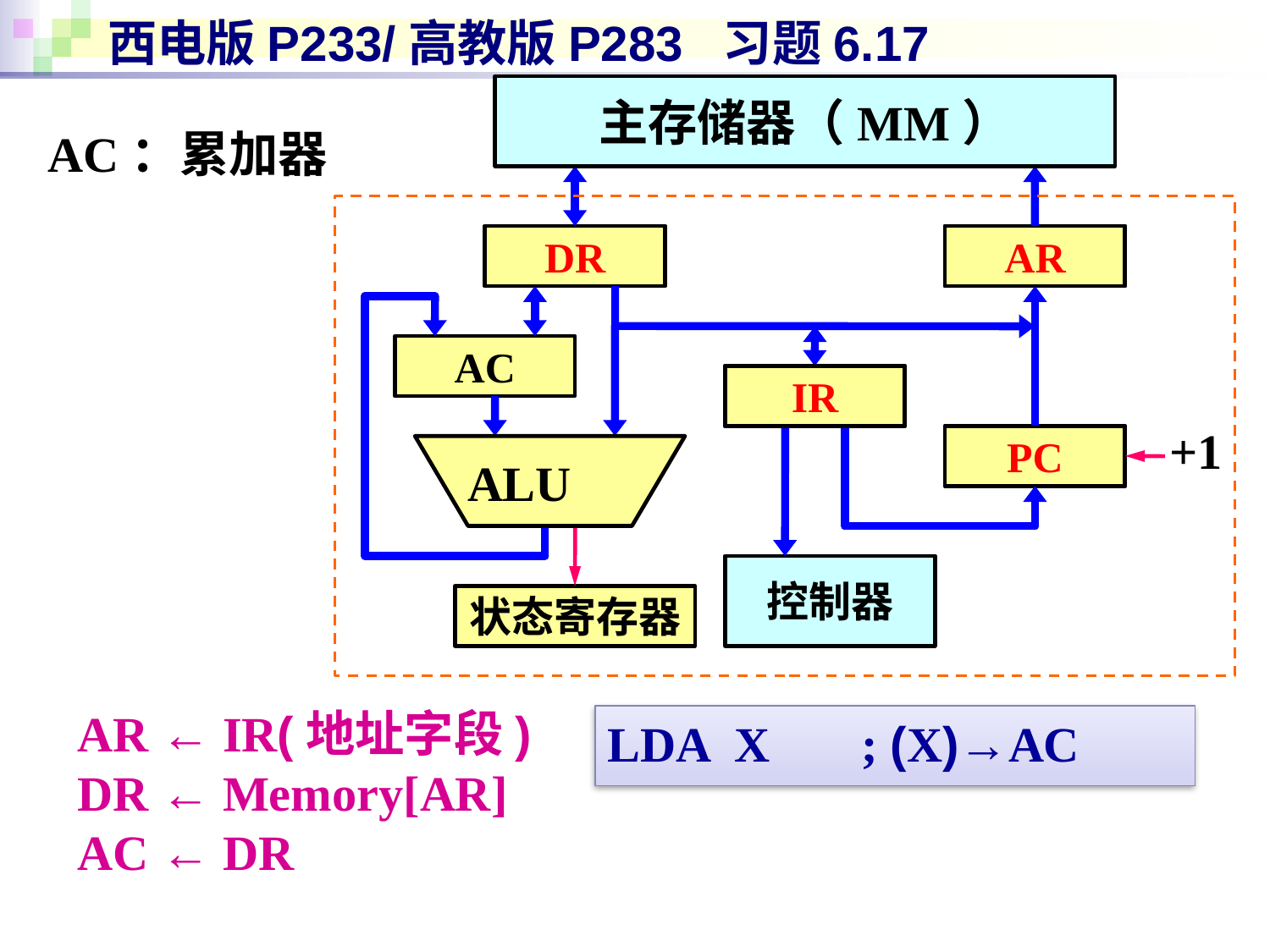

# 西电版P233/高教版P283  习题6.17
主存储器（MM）
AC：累加器

A
DR
C
AR
AC
B
IR
D
PC
+1

ALU
控制器
状态寄存器
AR ← IR(地址字段)
DR ← Memory[AR]
AC ← DR
LDA	X	; (X)→AC
52